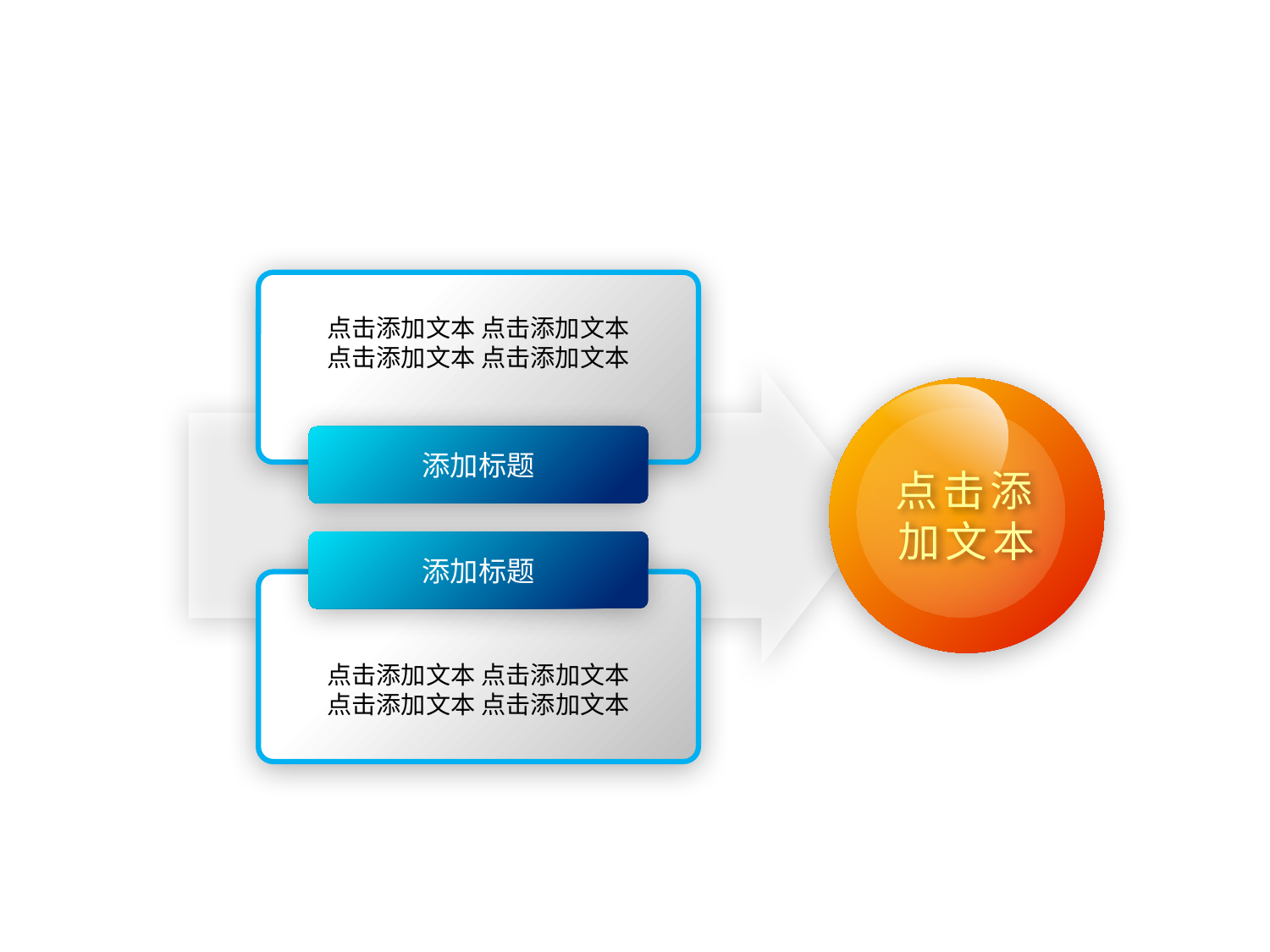

点击添加文本 点击添加文本
点击添加文本 点击添加文本

添加标题
点击添加文本

添加标题

点击添加文本 点击添加文本
点击添加文本 点击添加文本